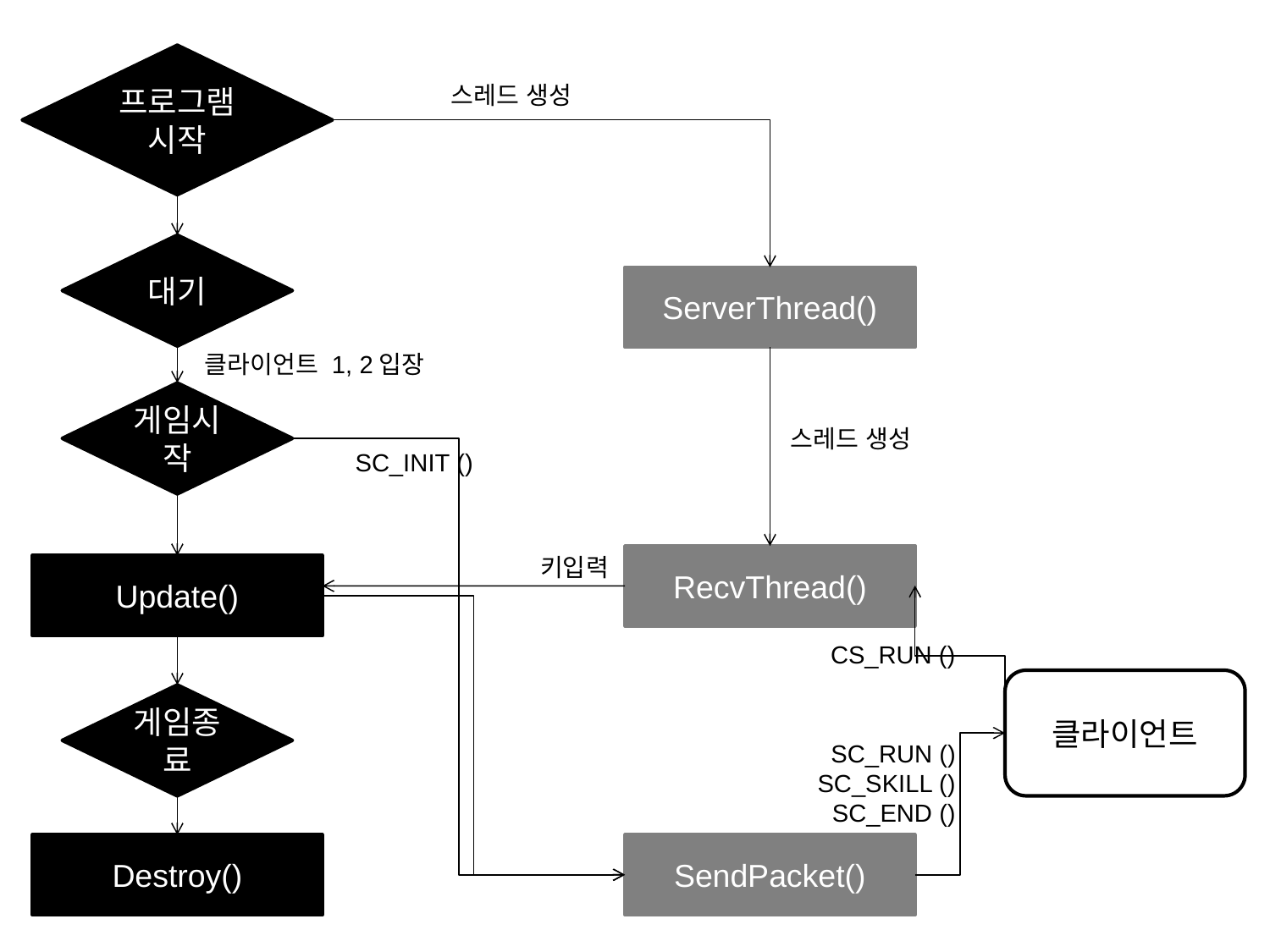

프로그램시작
스레드 생성
대기
ServerThread()
클라이언트 1, 2입장
게임시작
스레드 생성
SC_INIT ()
키입력
RecvThread()
Update()
CS_RUN ()
클라이언트
게임종료
SC_RUN ()
SC_SKILL ()
SC_END ()
Destroy()
SendPacket()